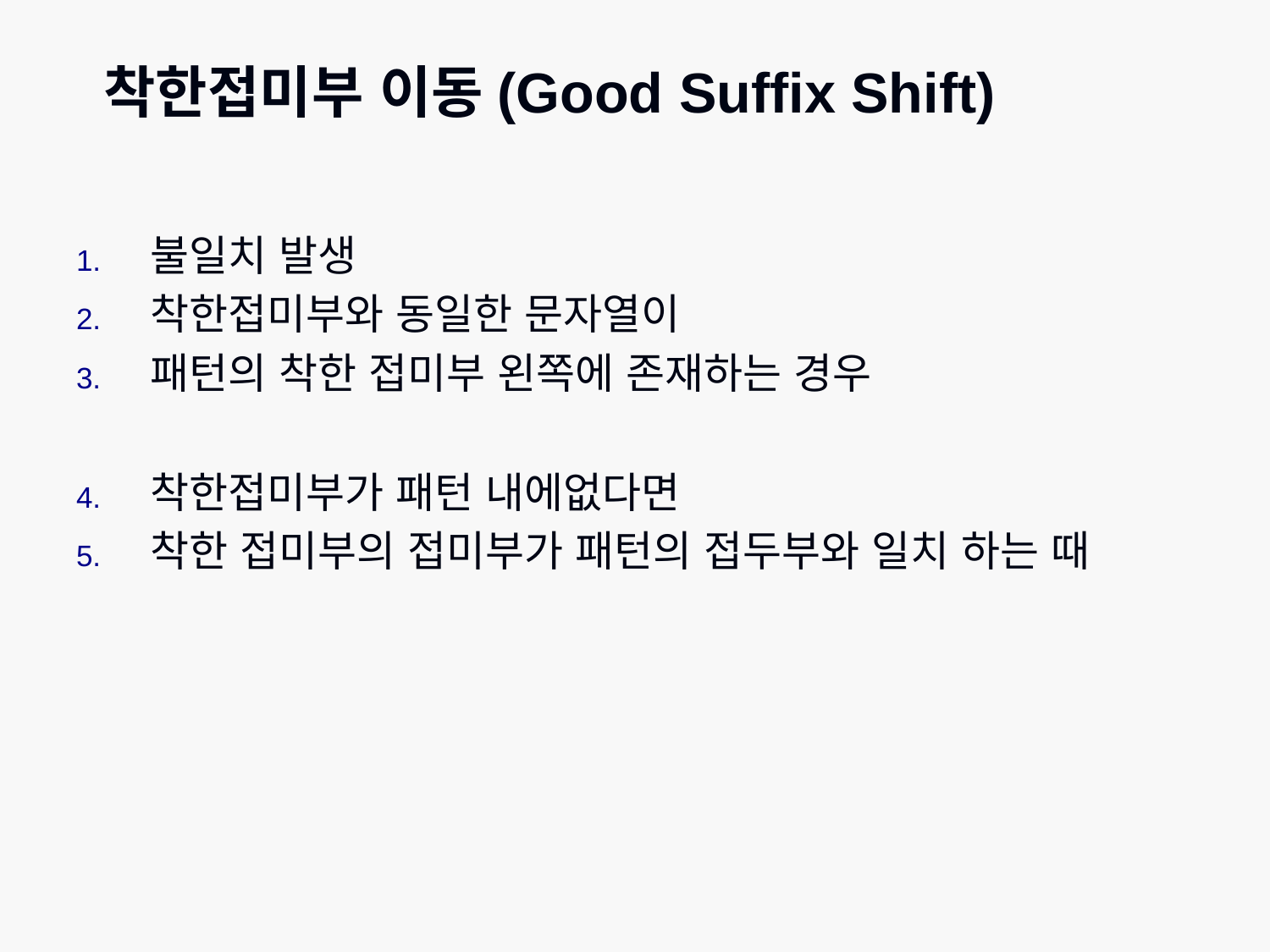

# 착한접미부 이동(Good Suffix Shift)
불일치 발생
착한접미부와 동일한 문자열이
패턴의 착한 접미부 왼쪽에 존재하는 경우

착한접미부가 패턴 내에없다면
착한 접미부의 접미부가 패턴의 접두부와 일치 하는 때